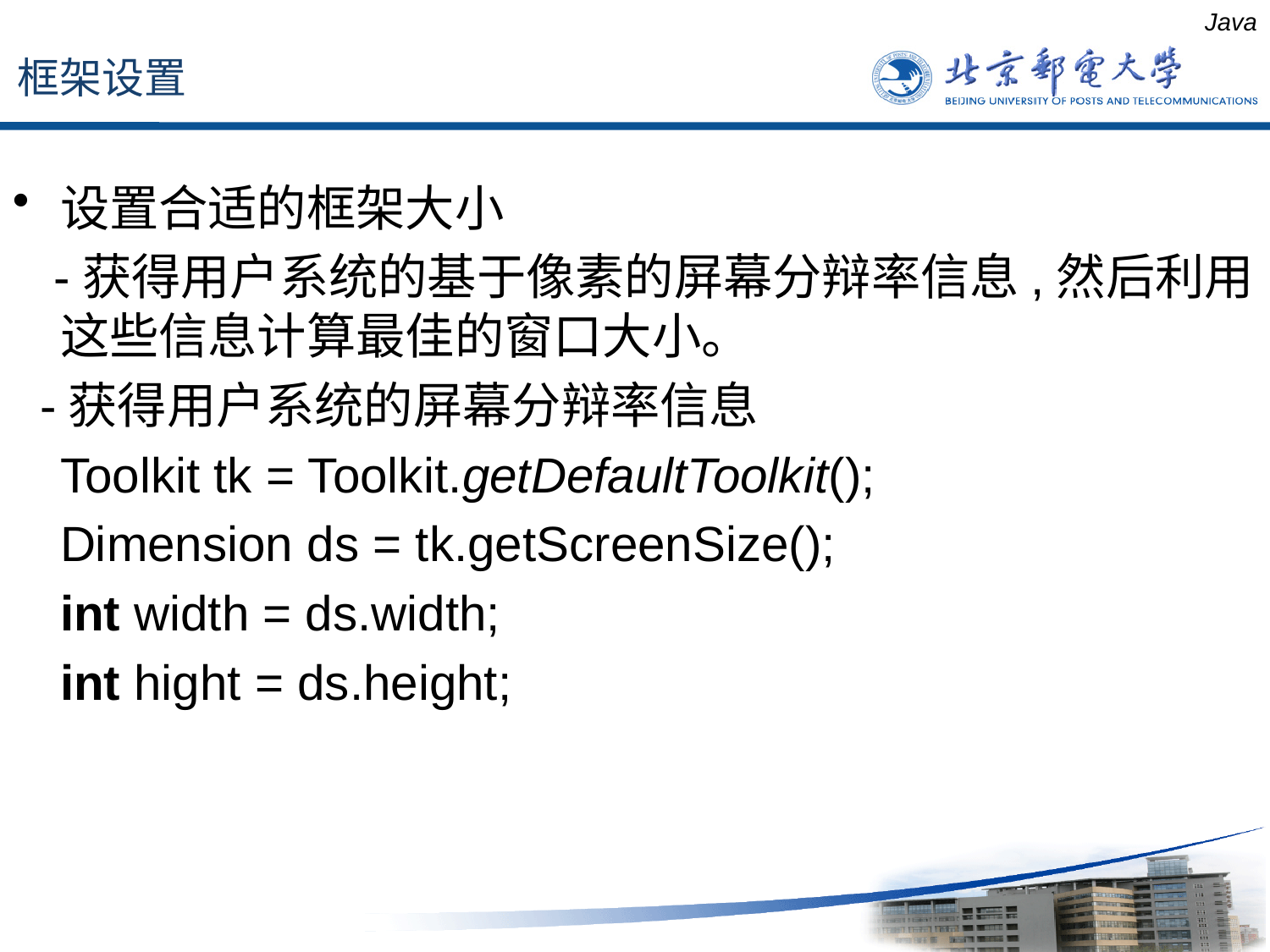

框架设置
Java
设置合适的框架大小
   -获得用户系统的基于像素的屏幕分辩率信息,然后利用这些信息计算最佳的窗口大小。
  -获得用户系统的屏幕分辩率信息
	Toolkit tk = Toolkit.getDefaultToolkit();
	Dimension ds = tk.getScreenSize();
	int width = ds.width;
	int hight = ds.height;